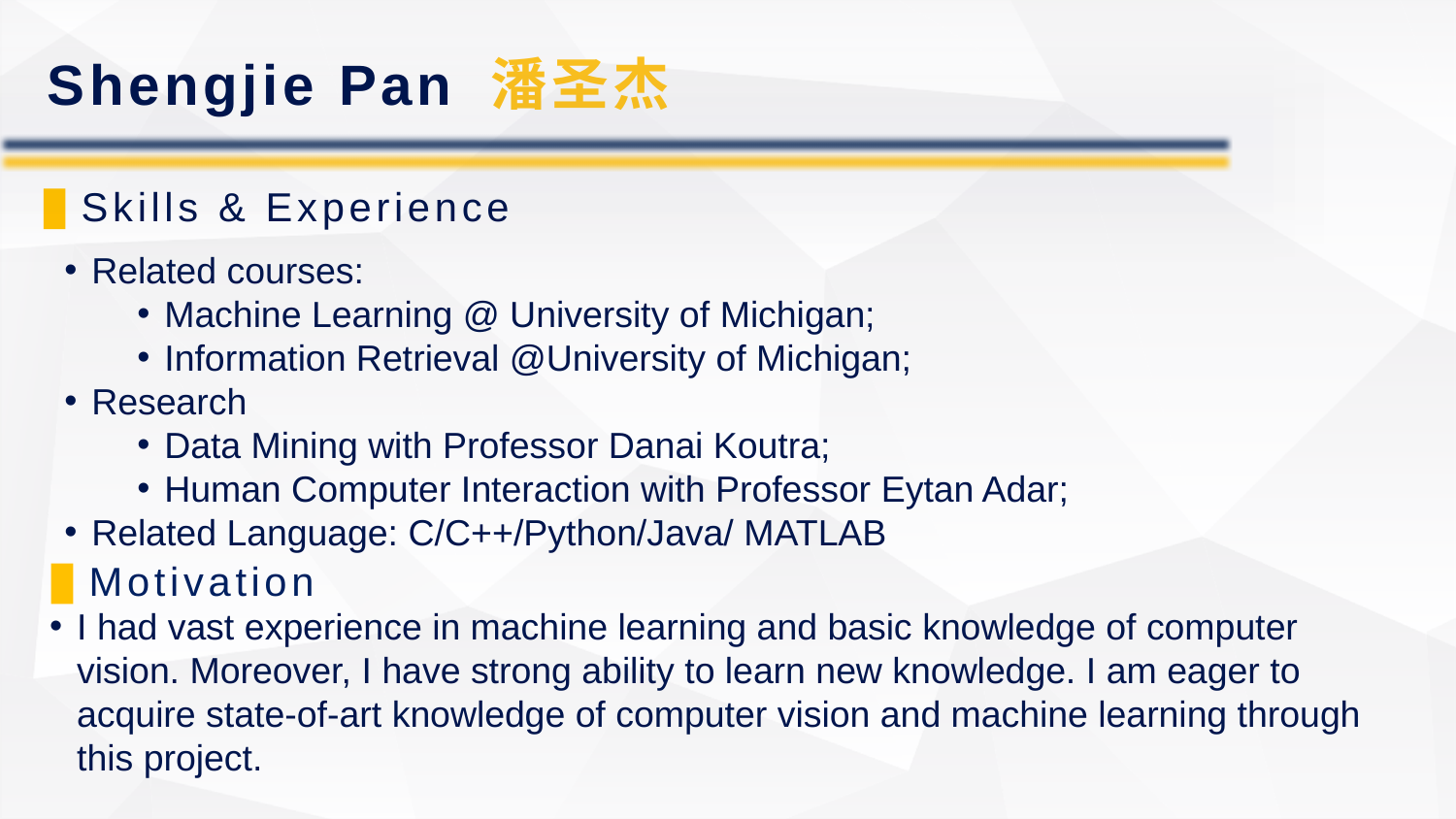

Shengjie Pan 潘圣杰

Skills & Experience

Related courses:
Machine Learning @ University of Michigan;
Information Retrieval @University of Michigan;
Research
Data Mining with Professor Danai Koutra;
Human Computer Interaction with Professor Eytan Adar;
Related Language: C/C++/Python/Java/ MATLAB
Motivation

I had vast experience in machine learning and basic knowledge of computer vision. Moreover, I have strong ability to learn new knowledge. I am eager to acquire state-of-art knowledge of computer vision and machine learning through this project.